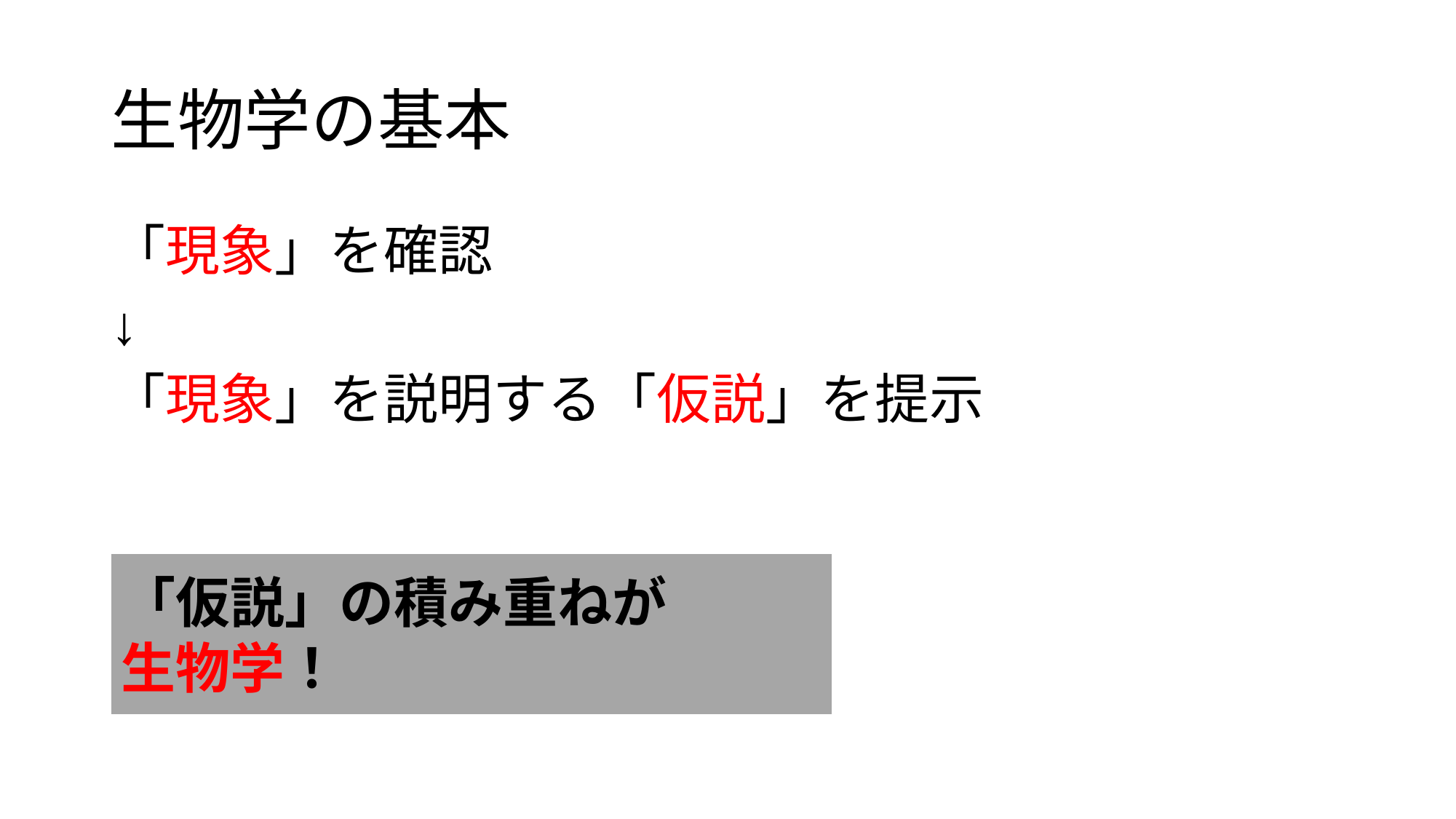

# 生物学の基本
「現象」を確認
↓
「現象」を説明する「仮説」を提示

「仮説」の積み重ねが
生物学！